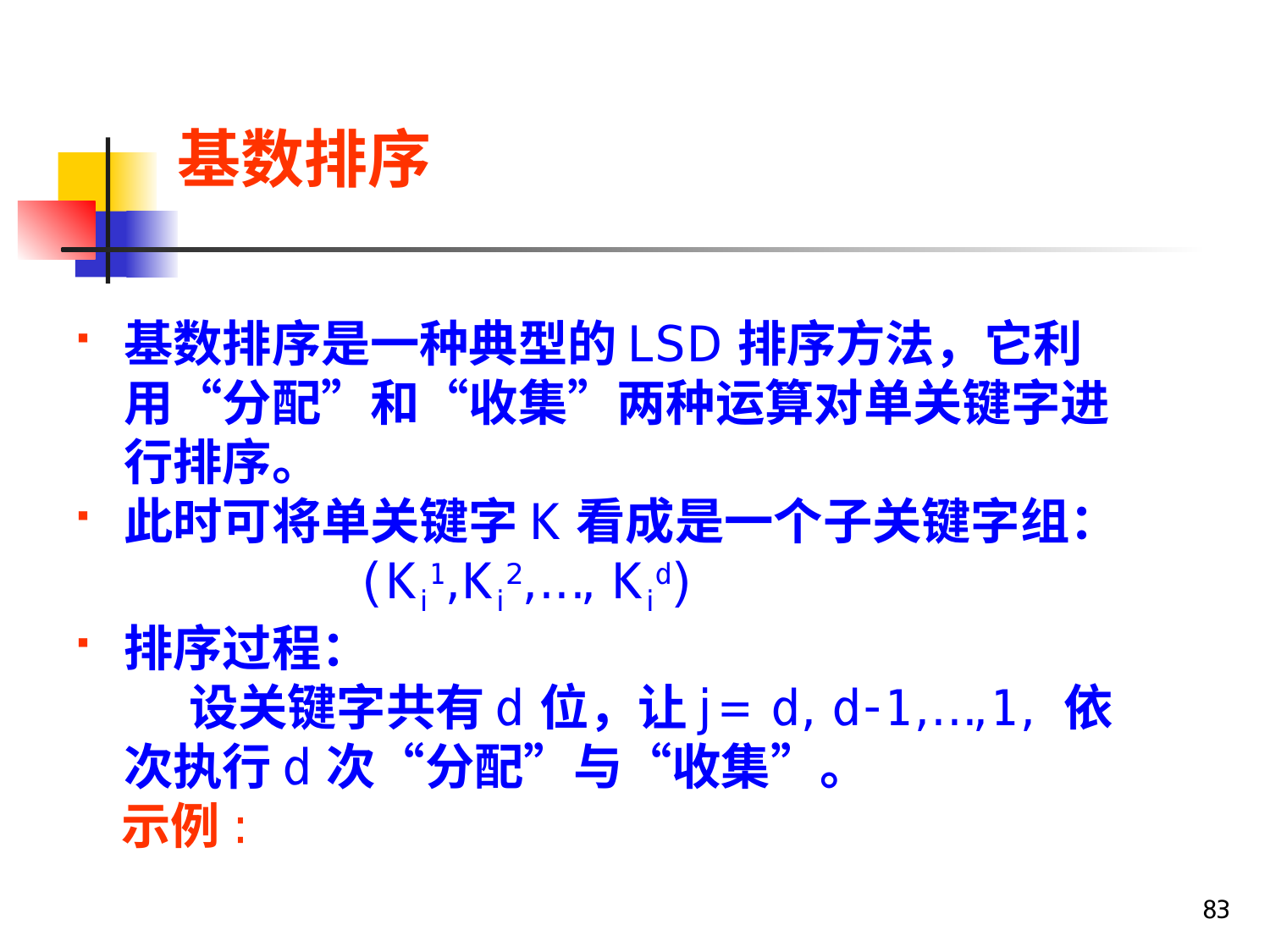

# 基数排序
基数排序是一种典型的LSD排序方法，它利用“分配”和“收集”两种运算对单关键字进行排序。
此时可将单关键字K看成是一个子关键字组：
                    (Ki1,Ki2,..., Kid)
排序过程：
         设关键字共有d位，让j= d, d-1,...,1, 依次执行d次“分配”与“收集”。
   示例:
83